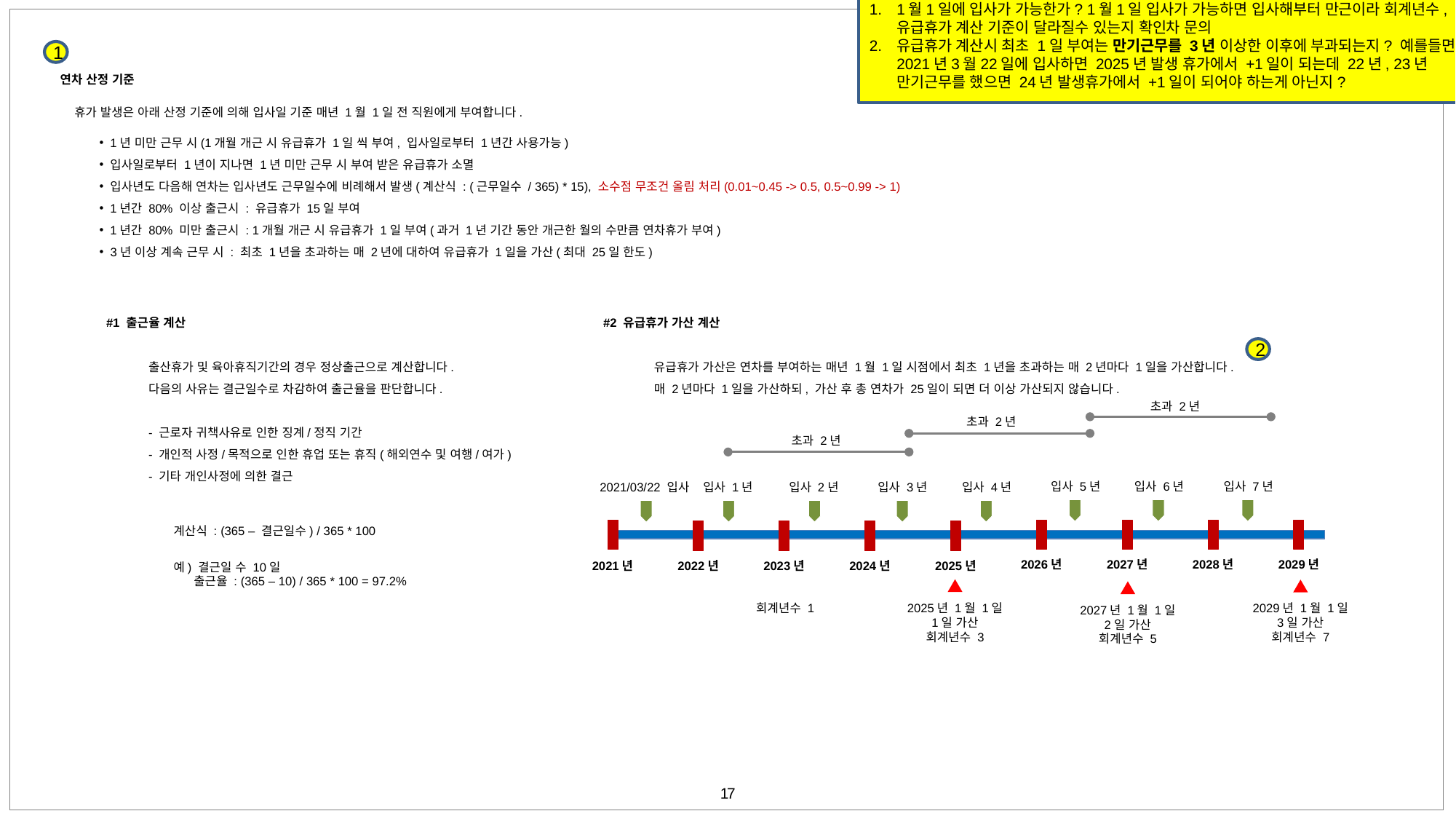

1월1일에 입사가 가능한가? 1월1일 입사가 가능하면 입사해부터 만근이라 회계년수, 유급휴가 계산 기준이 달라질수 있는지 확인차 문의
유급휴가 계산시 최초 1일 부여는 만기근무를 3년 이상한 이후에 부과되는지? 예를들면 2021년3월22일에 입사하면 2025년 발생 휴가에서 +1일이 되는데 22년, 23년 만기근무를 했으면 24년 발생휴가에서 +1일이 되어야 하는게 아닌지?

1
연차 산정 기준
휴가 발생은 아래 산정 기준에 의해 입사일 기준 매년 1월 1일 전 직원에게 부여합니다.
1년 미만 근무 시(1개월 개근 시 유급휴가 1일 씩 부여, 입사일로부터 1년간 사용가능)
입사일로부터 1년이 지나면 1년 미만 근무 시 부여 받은 유급휴가 소멸
입사년도 다음해 연차는 입사년도 근무일수에 비례해서 발생(계산식 : (근무일수 / 365) * 15), 소수점 무조건 올림 처리(0.01~0.45 -> 0.5, 0.5~0.99 -> 1)
1년간 80% 이상 출근시 : 유급휴가 15일 부여
1년간 80% 미만 출근시 : 1개월 개근 시 유급휴가 1일 부여(과거 1년 기간 동안 개근한 월의 수만큼 연차휴가 부여)
3년 이상 계속 근무 시 : 최초 1년을 초과하는 매 2년에 대하여 유급휴가 1일을 가산(최대 25일 한도)
#1 출근율 계산
#2 유급휴가 가산 계산
2
출산휴가 및 육아휴직기간의 경우 정상출근으로 계산합니다.
다음의 사유는 결근일수로 차감하여 출근율을 판단합니다.

- 근로자 귀책사유로 인한 징계/정직 기간
- 개인적 사정/목적으로 인한 휴업 또는 휴직(해외연수 및 여행/여가)
- 기타 개인사정에 의한 결근

유급휴가 가산은 연차를 부여하는 매년 1월 1일 시점에서 최초 1년을 초과하는 매 2년마다 1일을 가산합니다.
매 2년마다 1일을 가산하되, 가산 후 총 연차가 25일이 되면 더 이상 가산되지 않습니다.
초과 2년
초과 2년
초과 2년
2021/03/22 입사

입사 1년

입사 2년

입사 3년

입사 4년

2021년

2026년

2027년

2028년

2029년

2022년

2023년

2024년

2025년

2025년 1월 1일
1일 가산
회계년수 3
입사 5년

입사 6년

입사 7년

2029년 1월 1일
3일 가산
회계년수 7
2027년 1월 1일
2일 가산
회계년수 5
계산식 : (365 – 결근일수) / 365 * 100

예) 결근일 수 10일
     출근율 : (365 – 10) / 365 * 100 = 97.2%
회계년수 1